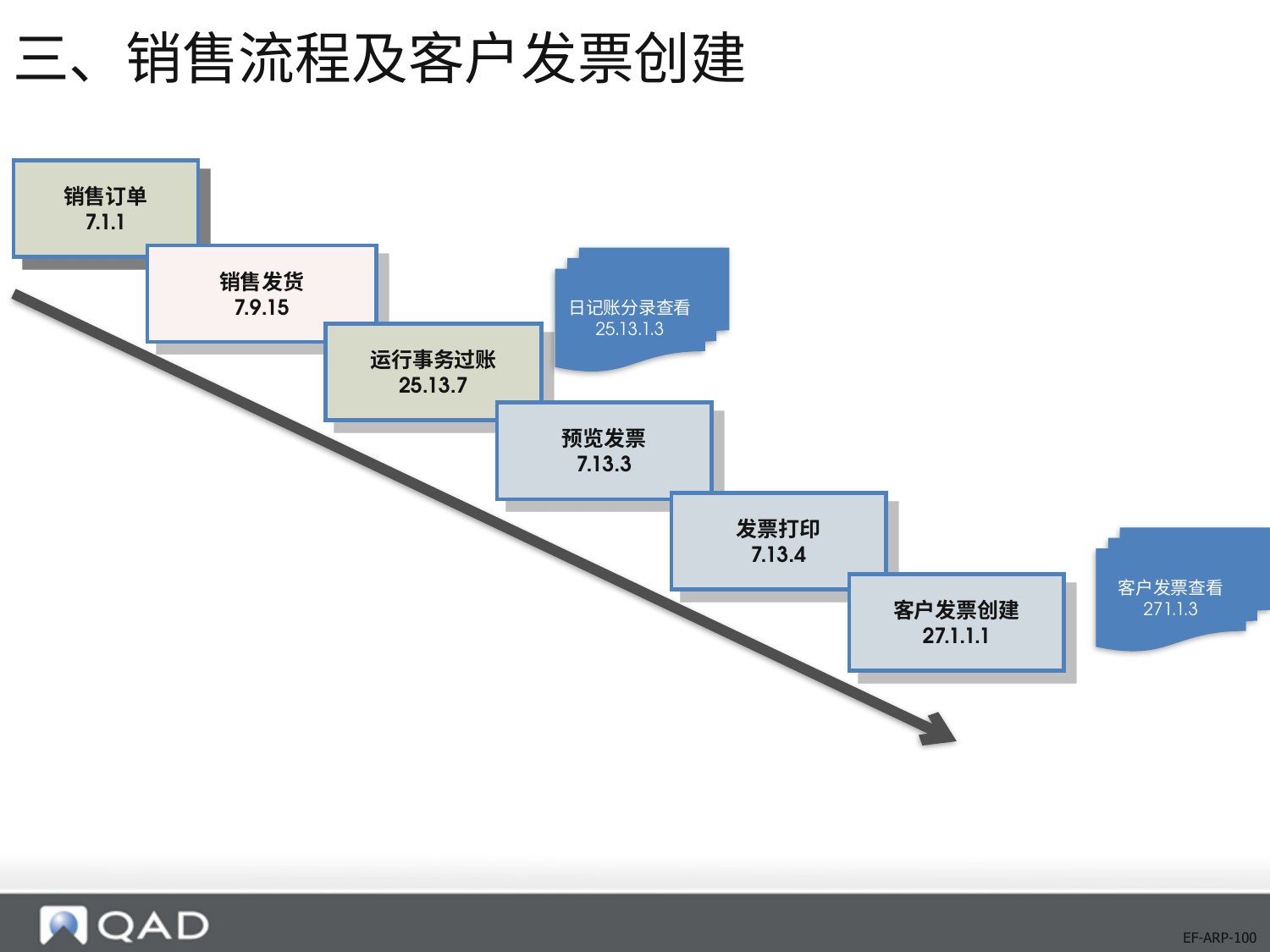

# 三、销售流程及客户发票创建
销售订单
7.1.1
销售发货
7.9.15
日记账分录查看
25.13.1.3
运行事务过账
25.13.7
预览发票
7.13.3
发票打印
7.13.4
客户发票查看
271.1.3
客户发票创建
27.1.1.1
EF-ARP-100